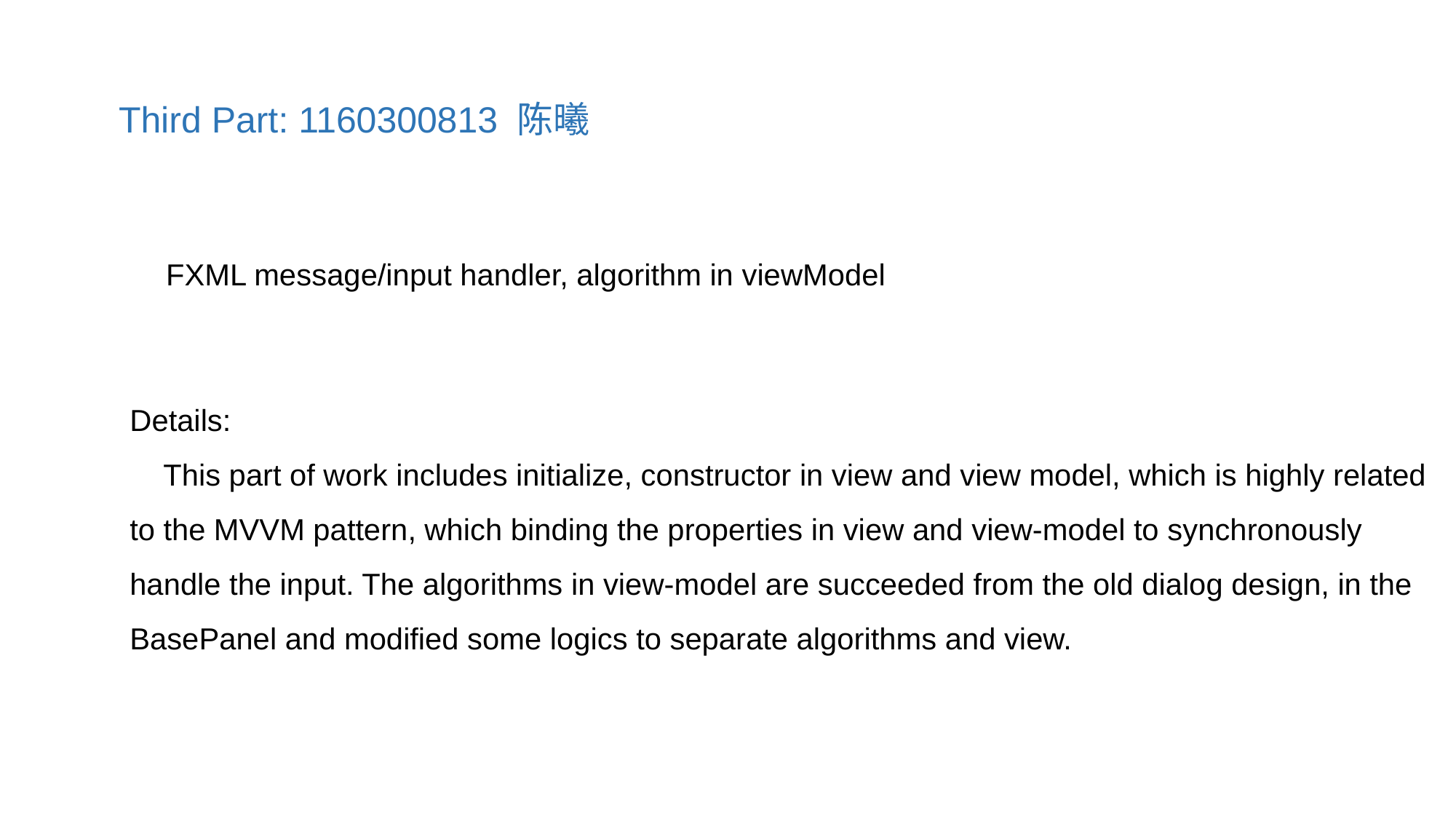

Third Part: 1160300813 陈曦
FXML message/input handler, algorithm in viewModel
Details:
    This part of work includes initialize, constructor in view and view model, which is highly related to the MVVM pattern, which binding the properties in view and view-model to synchronously handle the input. The algorithms in view-model are succeeded from the old dialog design, in the BasePanel and modified some logics to separate algorithms and view.